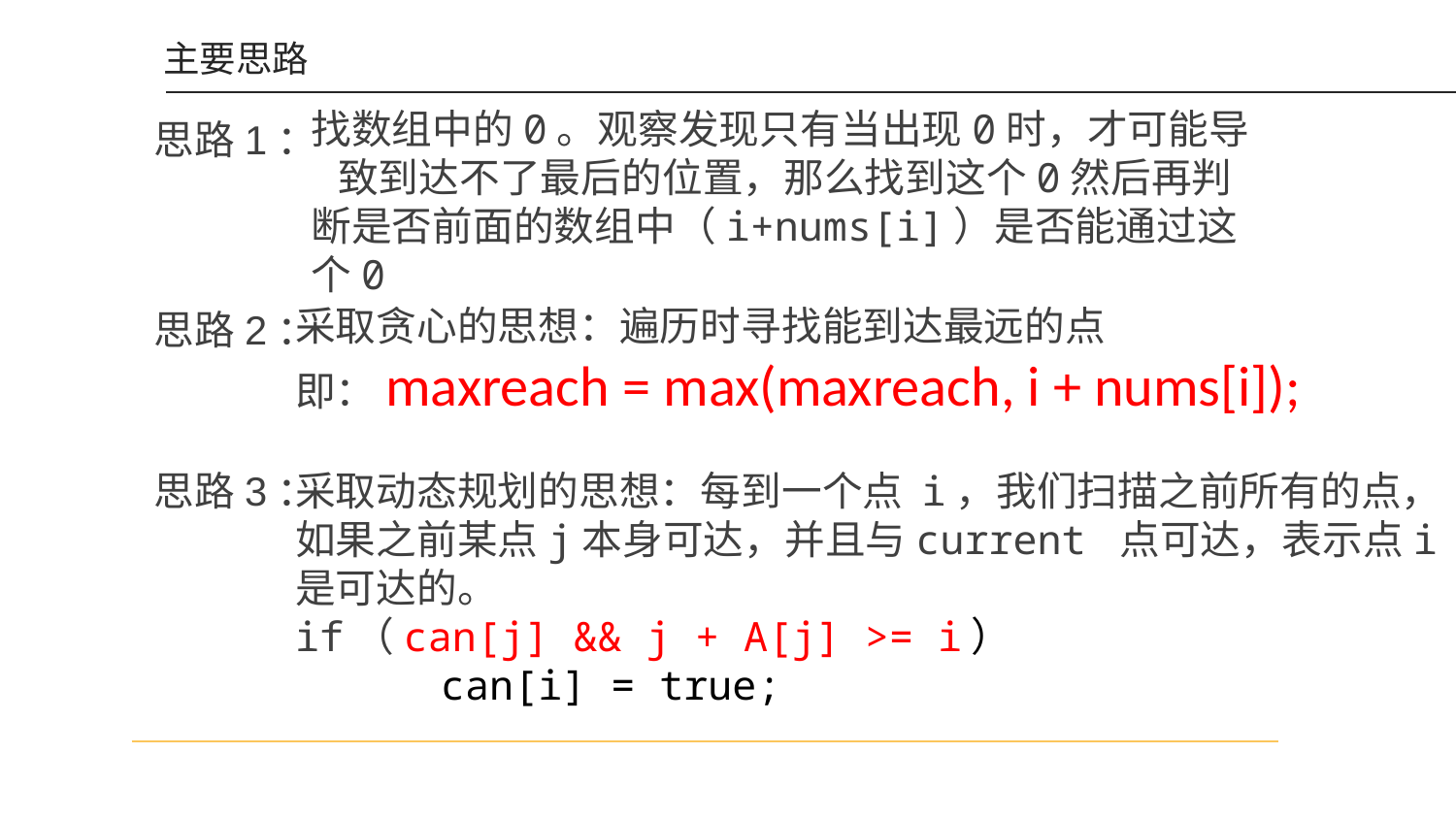

主要思路
找数组中的0。观察发现只有当出现0时，才可能导     致到达不了最后的位置，那么找到这个0然后再判断是否前面的数组中（i+nums[i]）是否能通过这个0
思路1：
采取贪心的思想：遍历时寻找能到达最远的点
即：maxreach = max(maxreach, i + nums[i]);
思路2：
思路3：
采取动态规划的思想：每到一个点 i，我们扫描之前所有的点，如果之前某点j本身可达，并且与current 点可达，表示点i是可达的。
if（can[j] && j + A[j] >= i）
	can[i] = true;